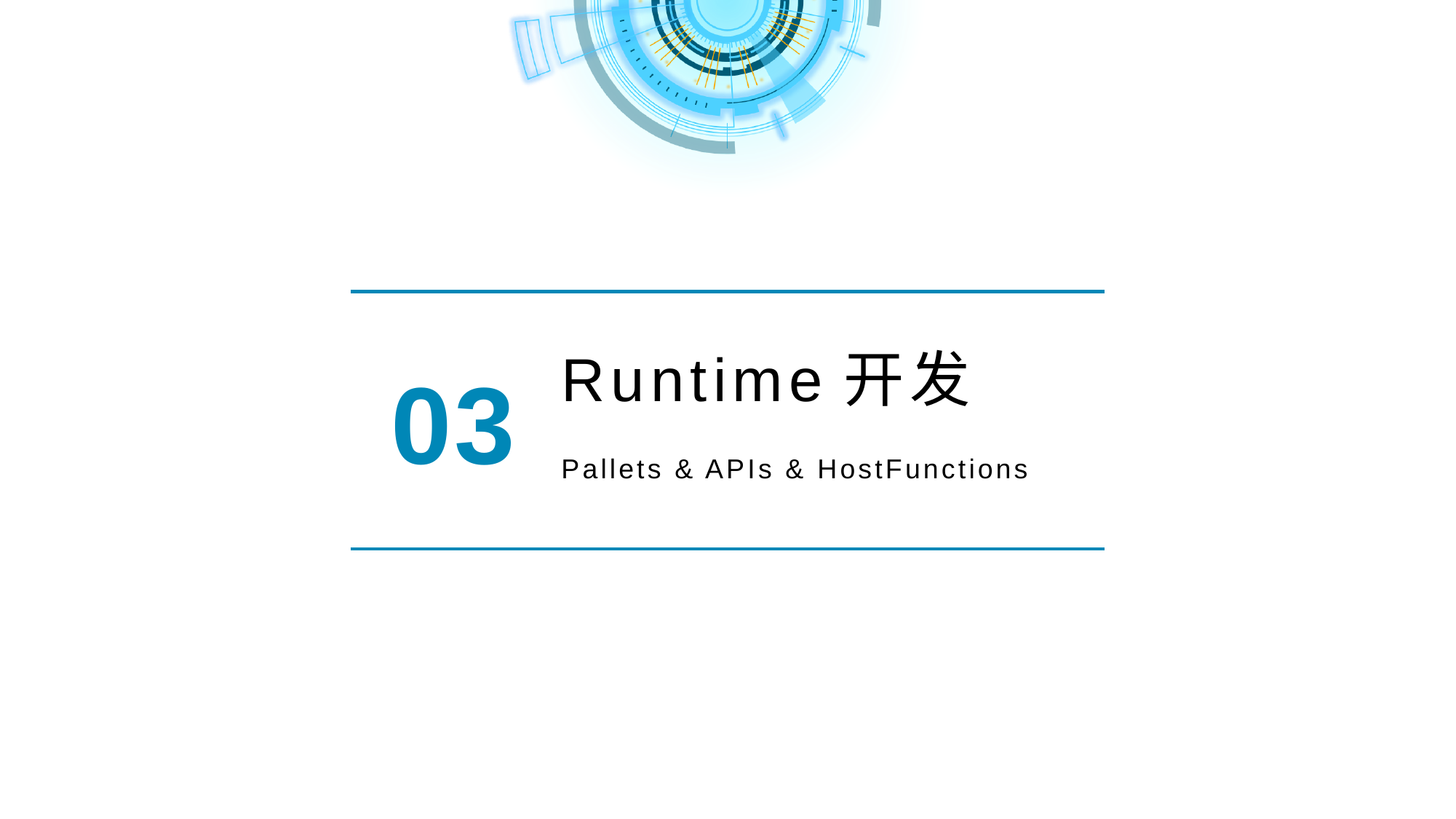

Runtime开发
03
Pallets & APIs & HostFunctions